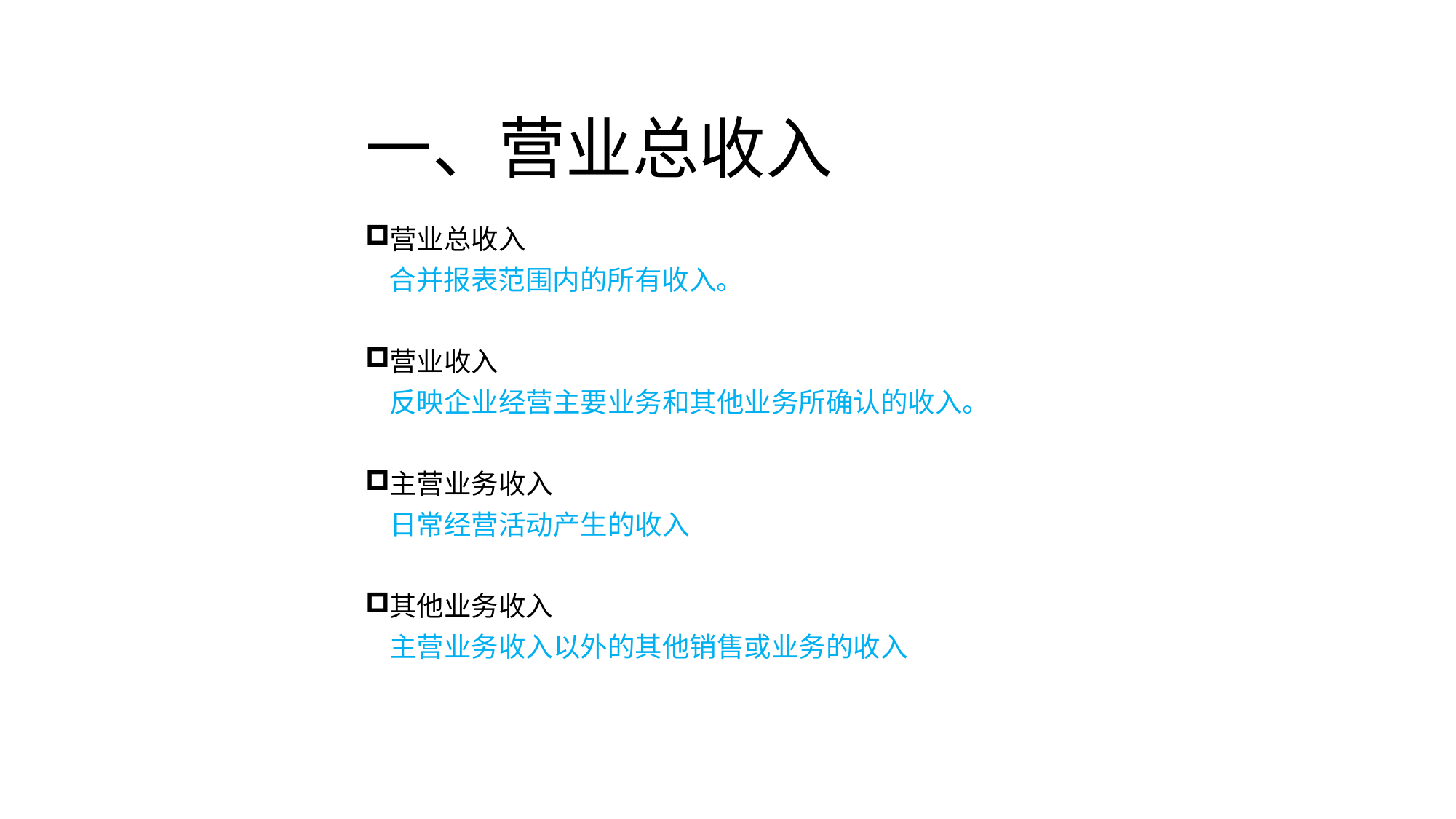

# 一、营业总收入
营业总收入
   合并报表范围内的所有收入。

营业收入
反映企业经营主要业务和其他业务所确认的收入。

主营业务收入
日常经营活动产生的收入

其他业务收入
主营业务收入以外的其他销售或业务的收入